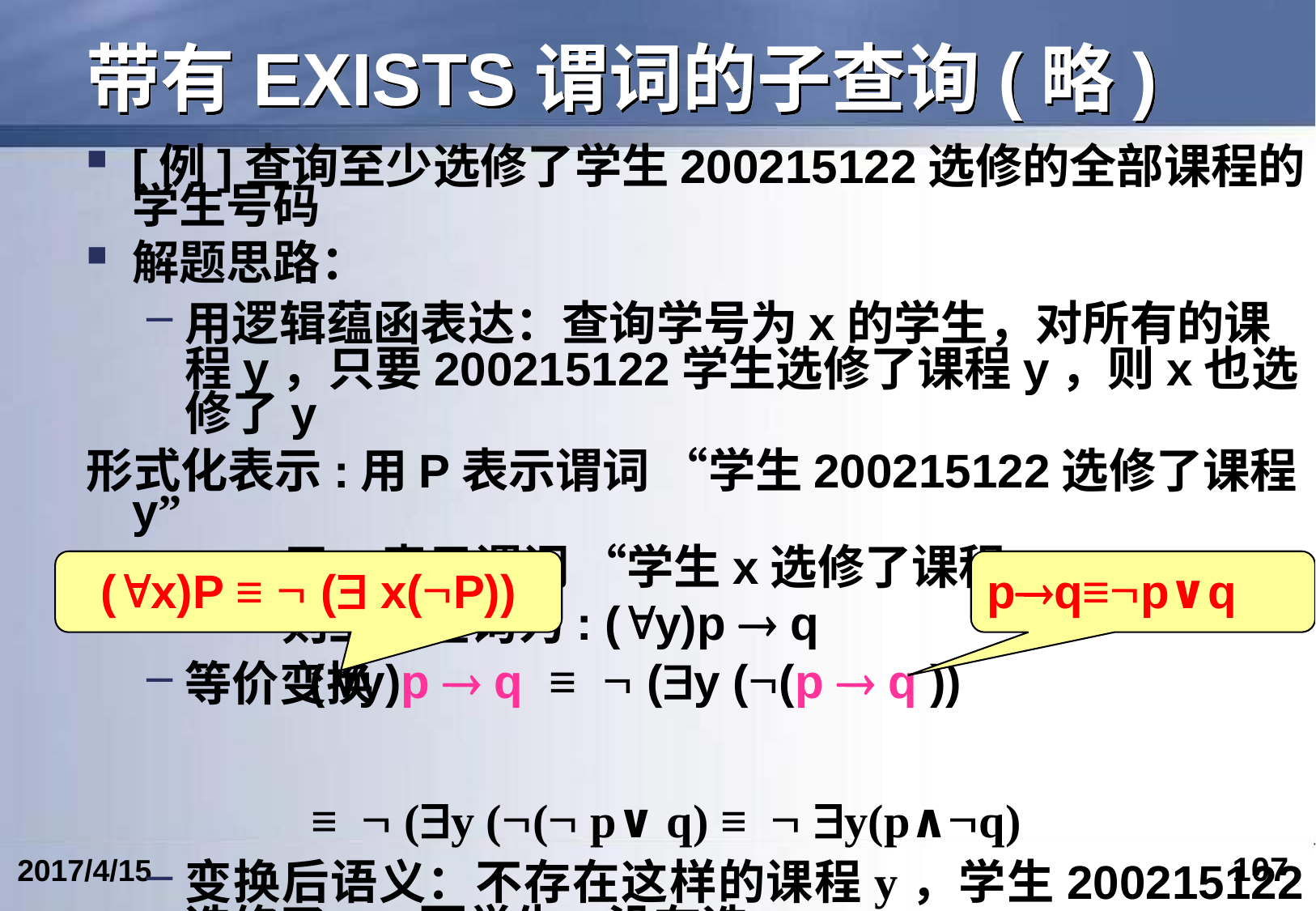

# 带有EXISTS谓词的子查询(略)
[例]查询至少选修了学生200215122选修的全部课程的学生号码
解题思路：
用逻辑蕴函表达：查询学号为x的学生，对所有的课程y，只要200215122学生选修了课程y，则x也选修了y
形式化表示:用P表示谓词 “学生200215122选修了课程y”
	        用q表示谓词 “学生x选修了课程y”
	        则上述查询为: (∀y)p → q
等价变换

              ≡  ¬ (∃y (¬(¬ p∨ q) ≡  ¬ ∃y(p∧¬q)
变换后语义：不存在这样的课程y，学生200215122选修了y，而学生x没有选
(∀x)P ≡ ¬ (∃ x(¬P))
p→q≡¬p∨q
(∀y)p → q  ≡  ¬ (∃y (¬(p → q ))
107
2017/4/15